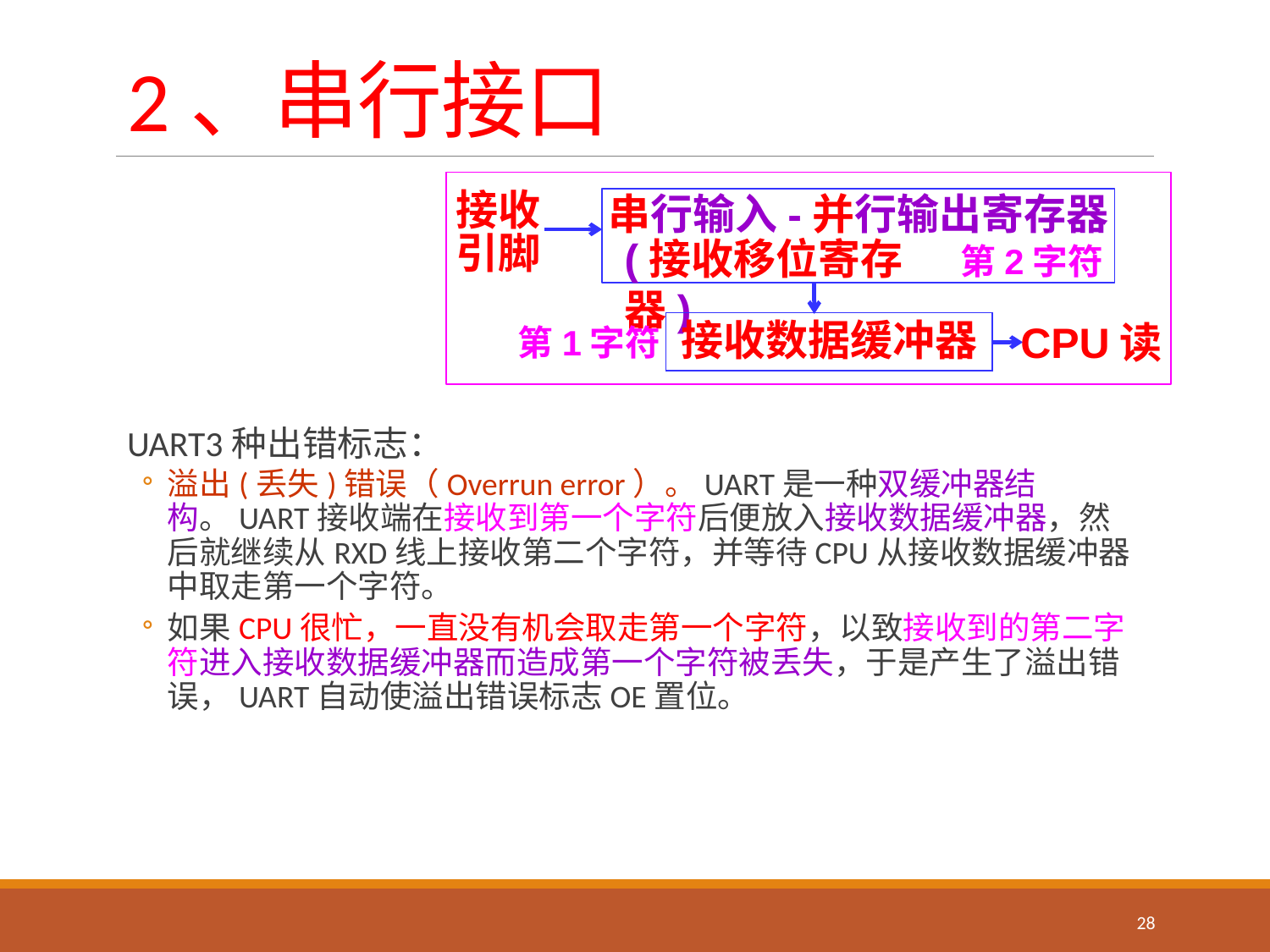

# 2、串行接口

串行输入-并行输出寄存器
接收引脚

(接收移位寄存器)
第2字符
CPU读
接收数据缓冲器
第1字符
UART3种出错标志：
溢出(丢失)错误（Overrun error）。UART是一种双缓冲器结构。UART接收端在接收到第一个字符后便放入接收数据缓冲器，然后就继续从RXD线上接收第二个字符，并等待CPU从接收数据缓冲器中取走第一个字符。
如果CPU很忙，一直没有机会取走第一个字符，以致接收到的第二字符进入接收数据缓冲器而造成第一个字符被丢失，于是产生了溢出错误，UART自动使溢出错误标志OE置位。
28